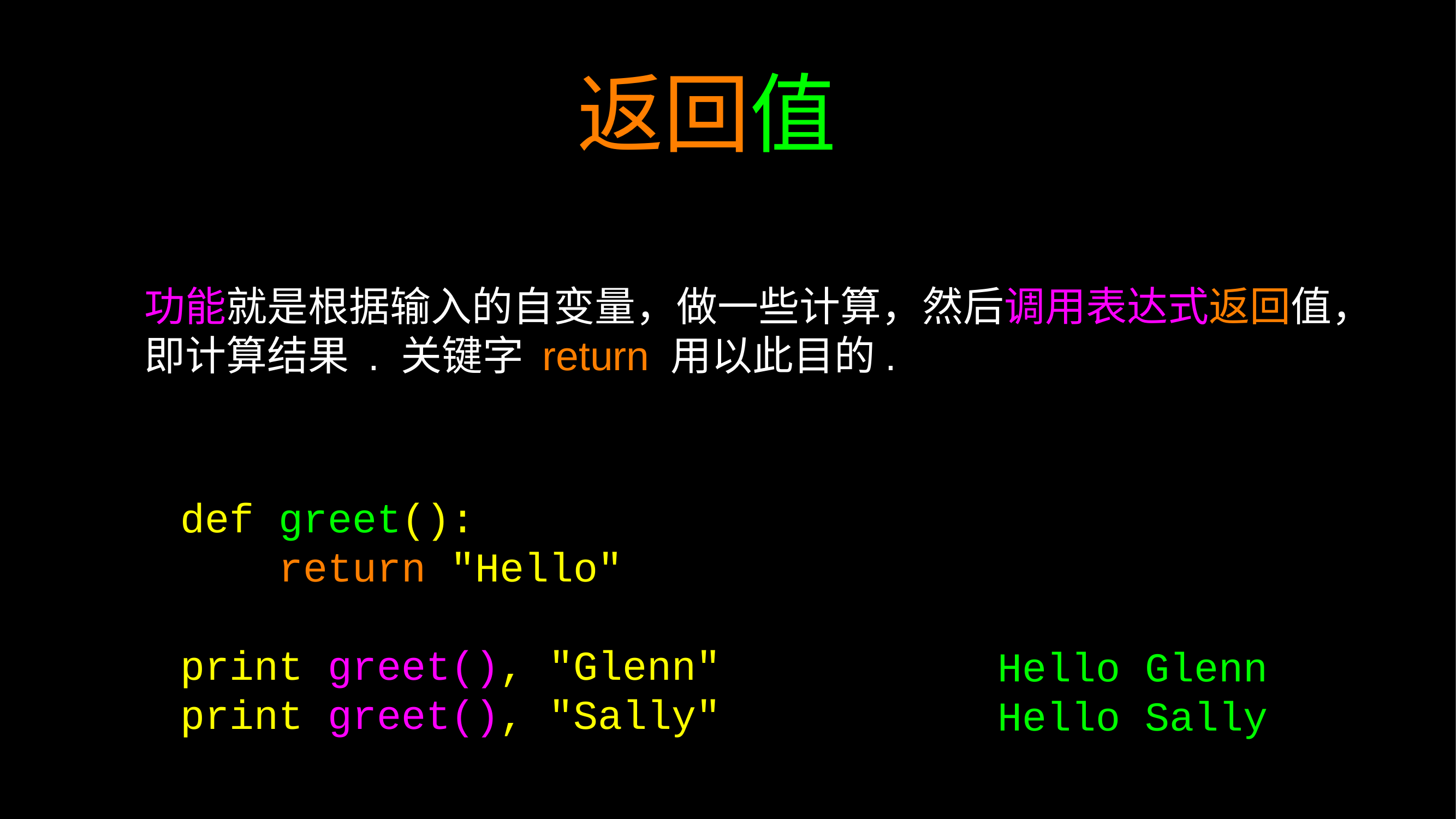

# 返回值
功能就是根据输入的自变量，做一些计算，然后调用表达式返回值，即计算结果 . 关键字 return 用以此目的.
def greet():
    return "Hello"

print greet(), "Glenn"
print greet(), "Sally"
Hello Glenn
Hello Sally